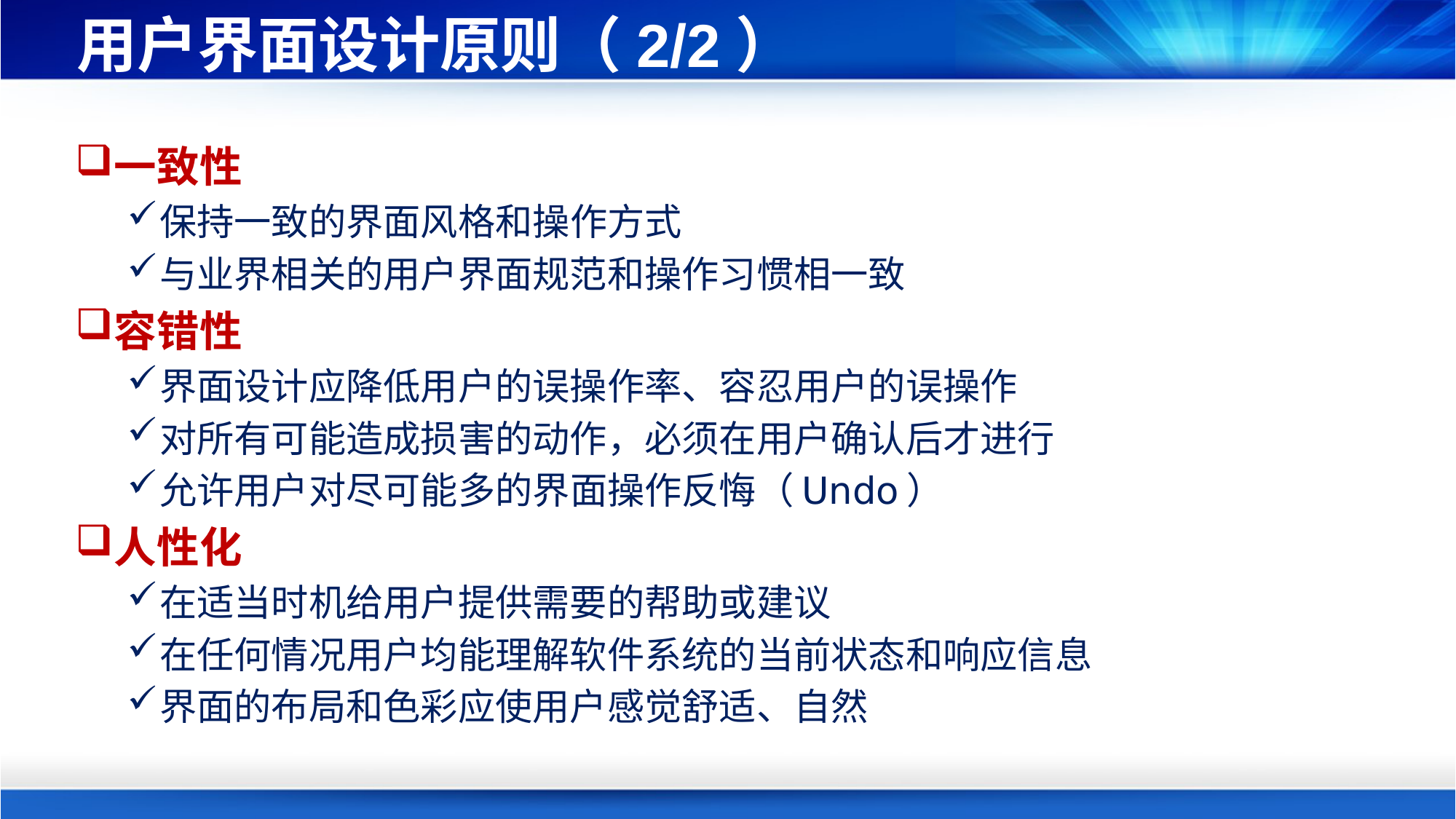

# 用户界面设计原则（2/2）
一致性
保持一致的界面风格和操作方式
与业界相关的用户界面规范和操作习惯相一致
容错性
界面设计应降低用户的误操作率、容忍用户的误操作
对所有可能造成损害的动作，必须在用户确认后才进行
允许用户对尽可能多的界面操作反悔（Undo）
人性化
在适当时机给用户提供需要的帮助或建议
在任何情况用户均能理解软件系统的当前状态和响应信息
界面的布局和色彩应使用户感觉舒适、自然